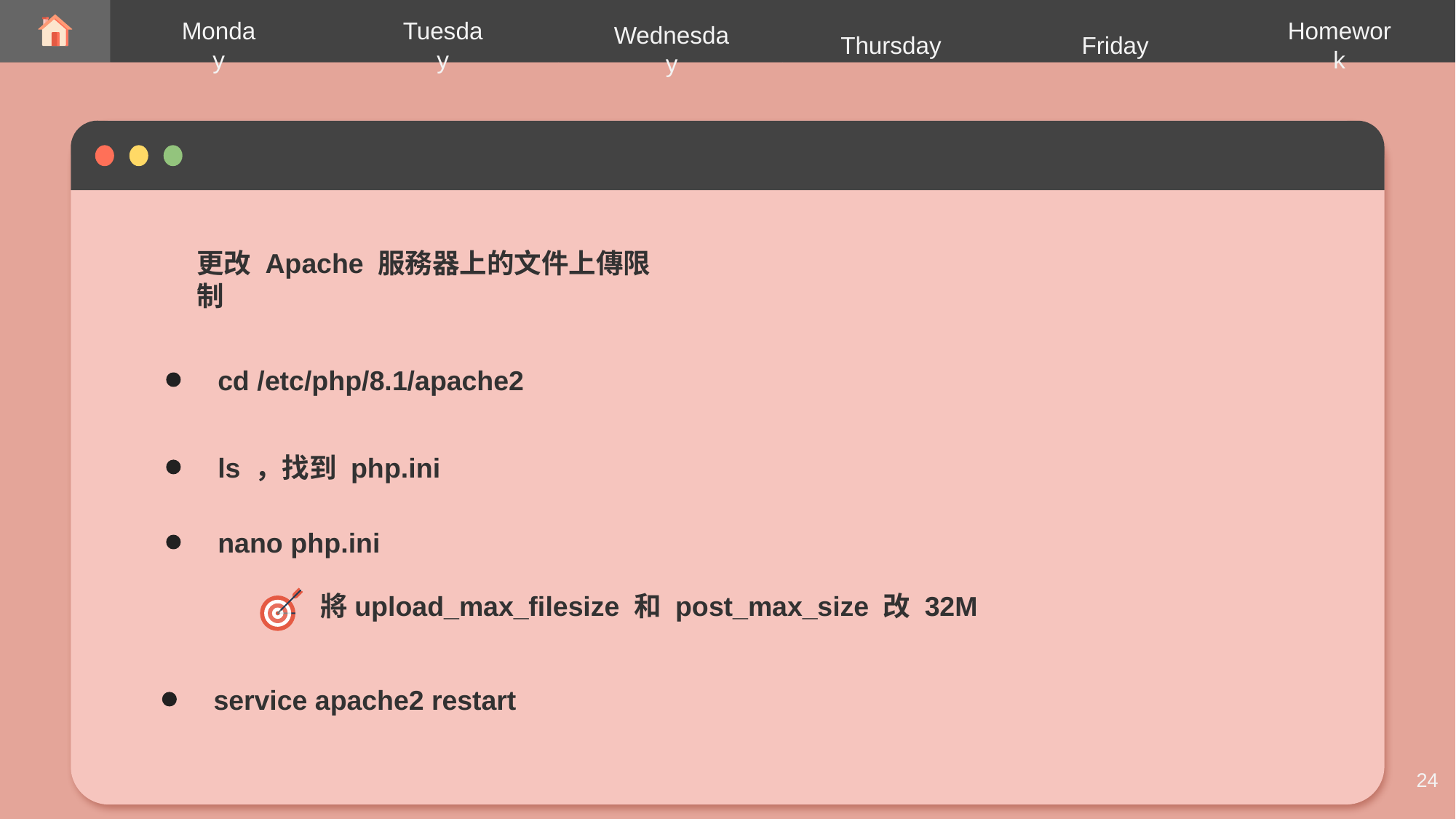

Thursday
Monday
Tuesday
Wednesday
Friday
Homework

更改 Apache 服務器上的文件上傳限制
cd /etc/php/8.1/apache2

ls ，找到 php.ini

nano php.ini

將upload_max_filesize 和 post_max_size 改 32M

service apache2 restart

24